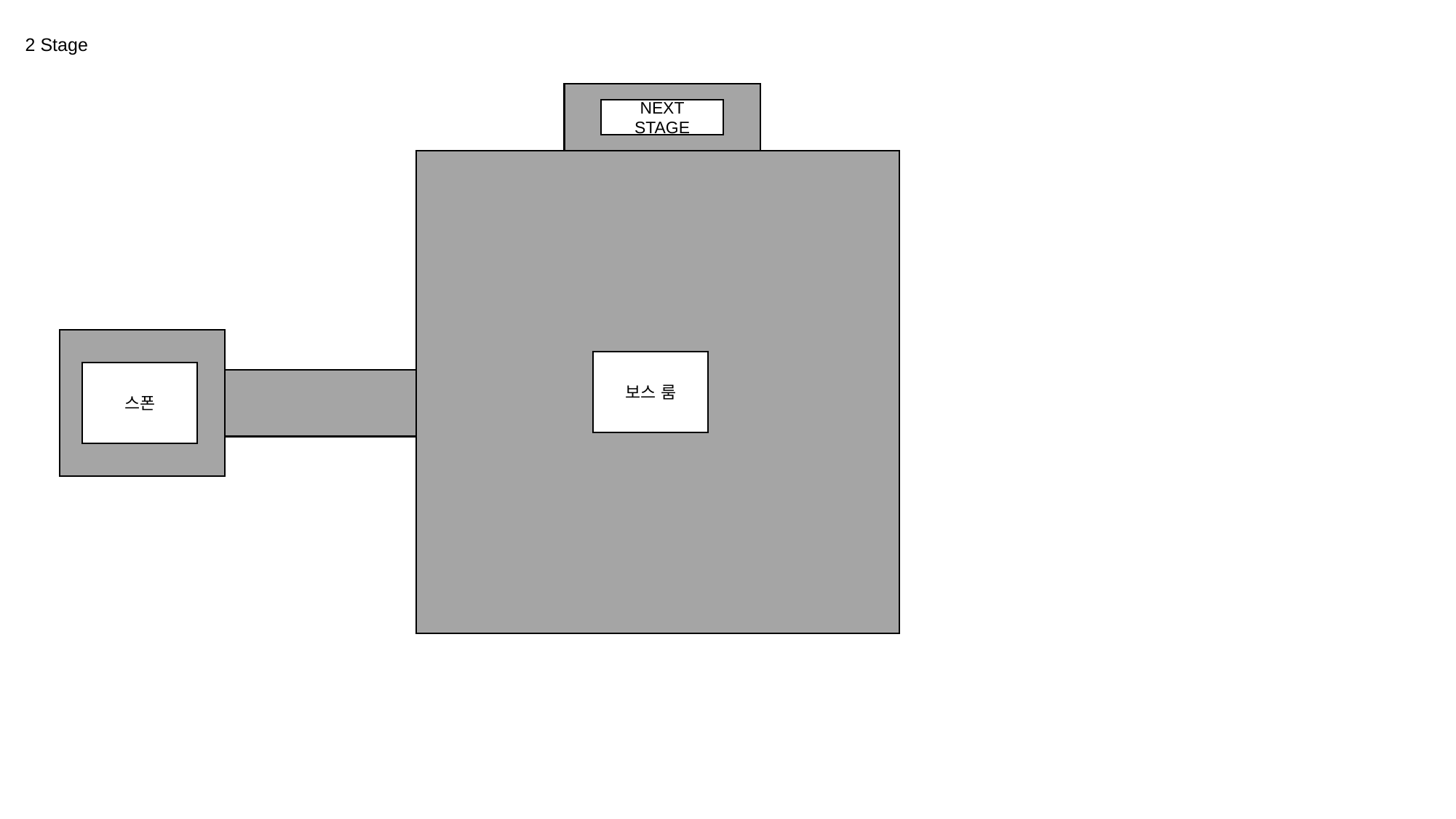

2 Stage

NEXT STAGE

보스 룸
스폰